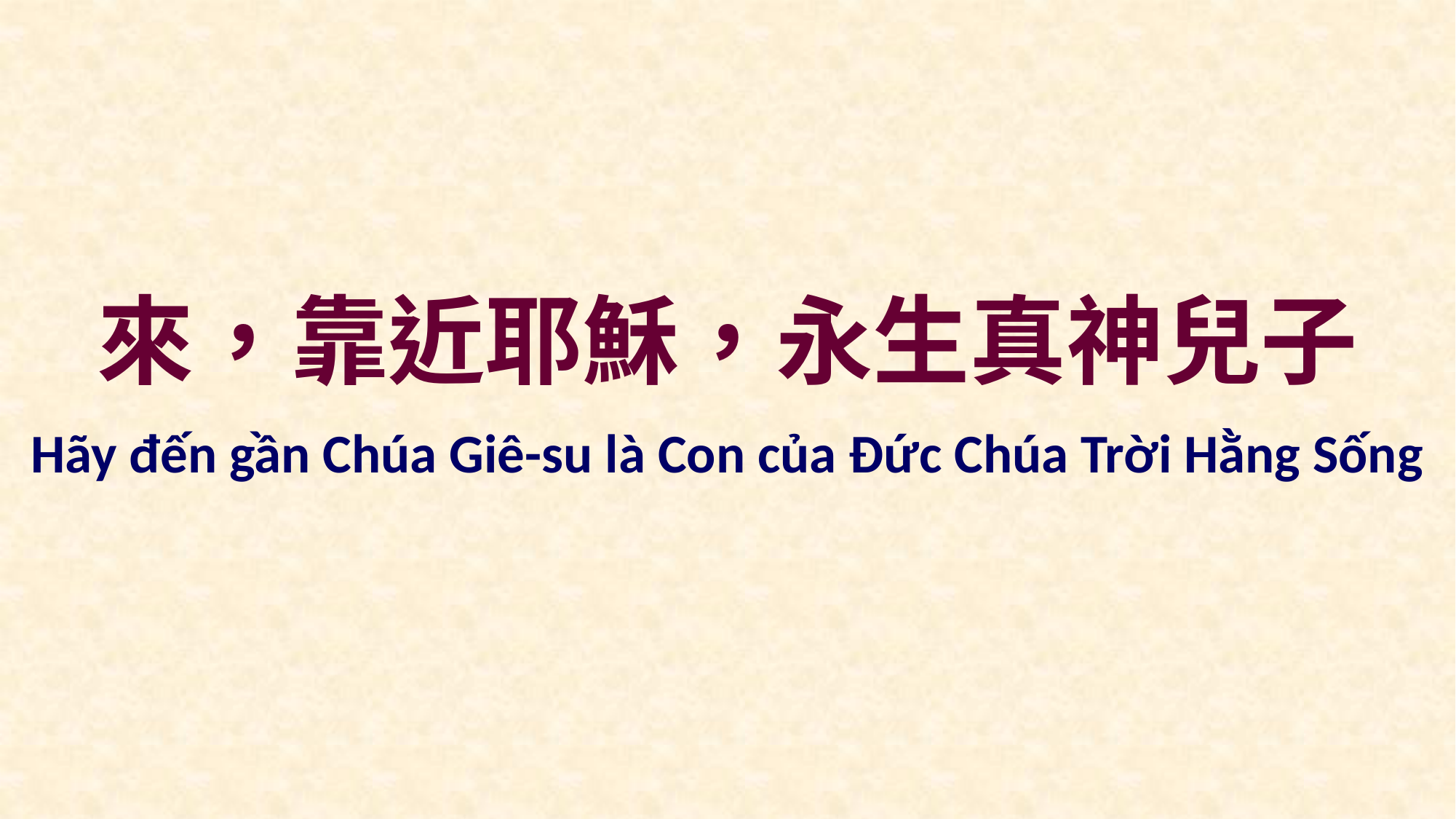

來，靠近耶穌，永生真神兒子
Hãy đến gần Chúa Giê-su là Con của Đức Chúa Trời Hằng Sống